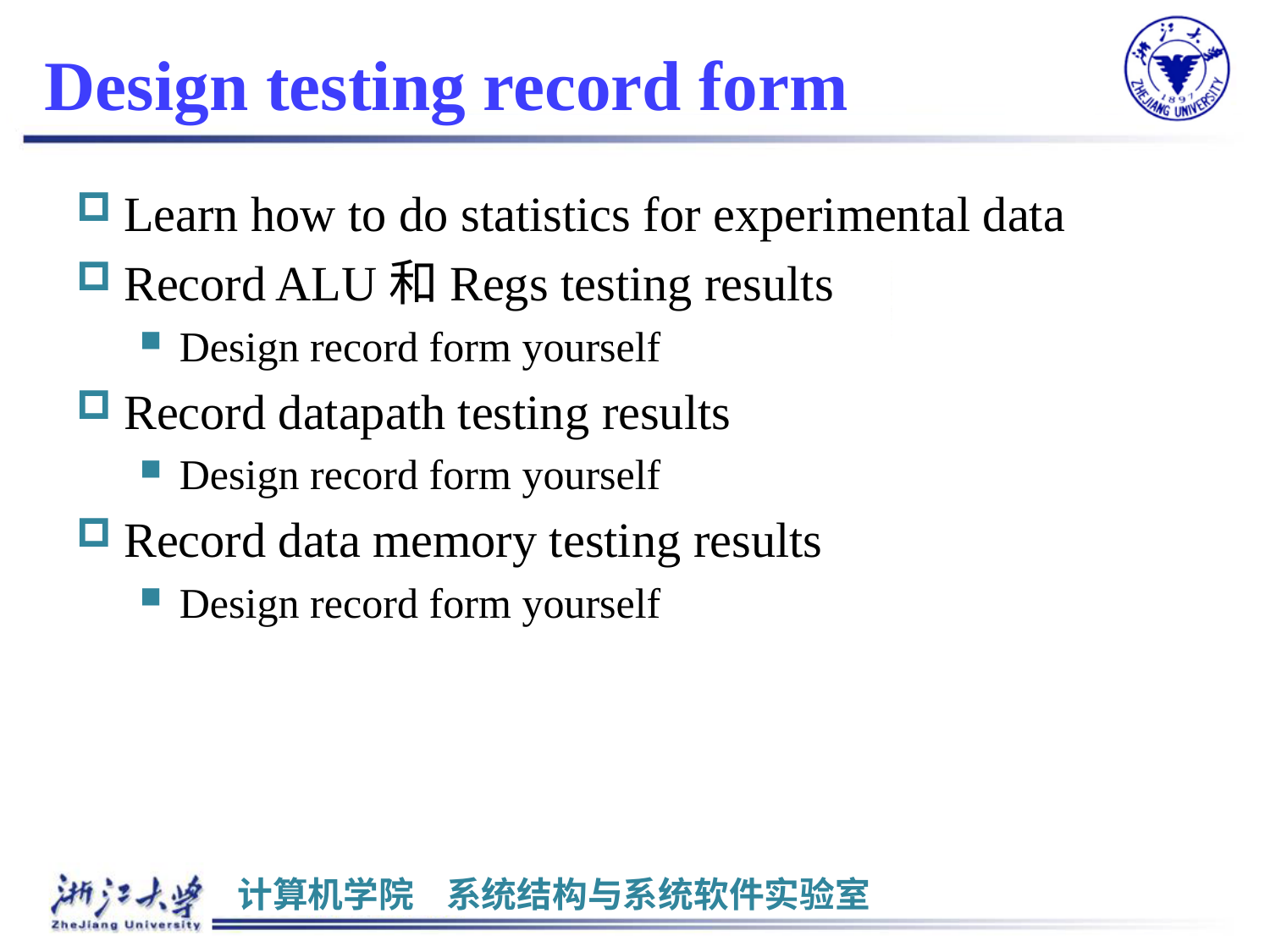

# Design testing record form
Learn how to do statistics for experimental data
Record ALU和Regs testing results
Design record form yourself
Record datapath testing results
Design record form yourself
Record data memory testing results
Design record form yourself